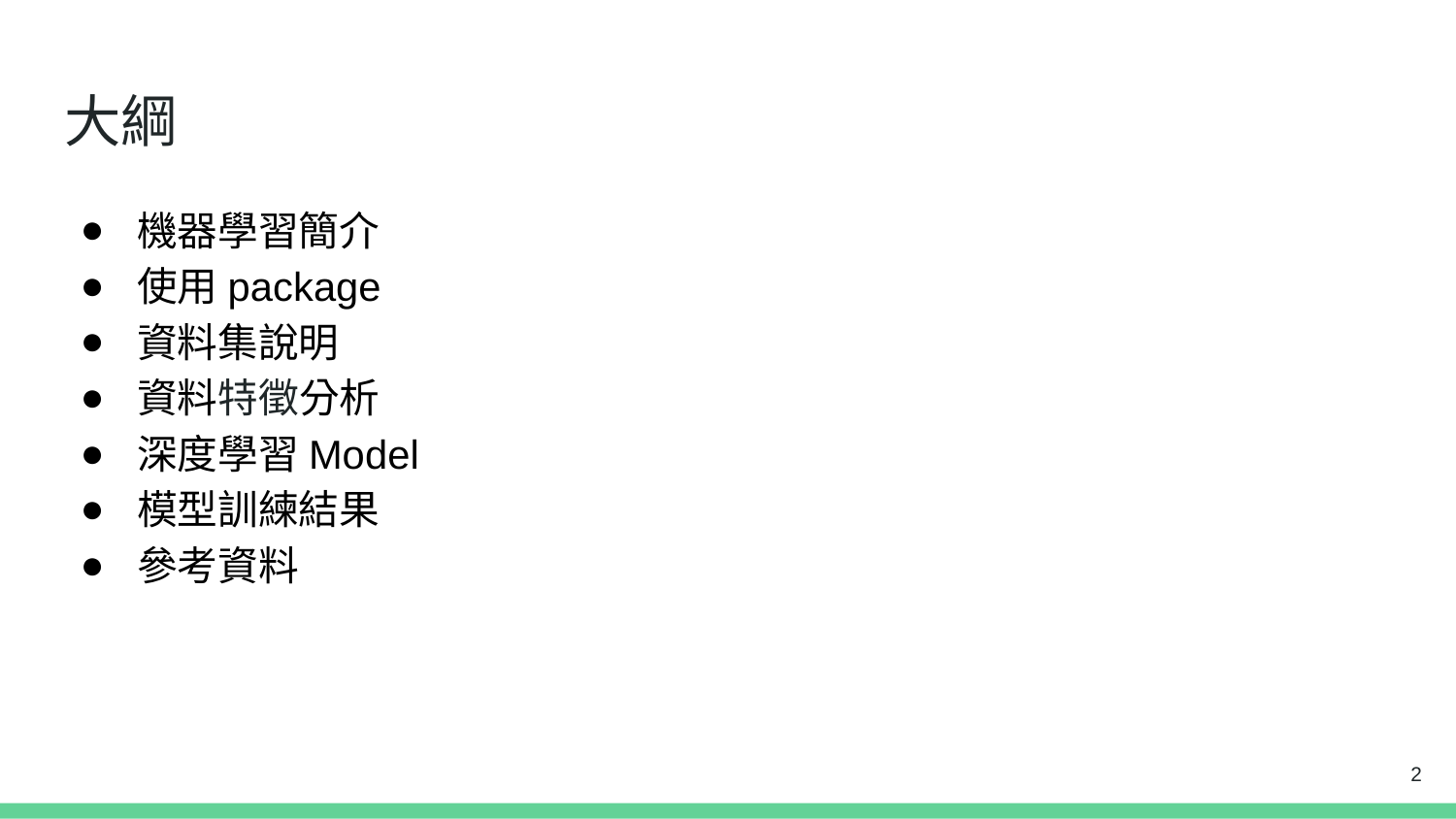

# 大綱
機器學習簡介
使用package
資料集說明
資料特徵分析
深度學習Model
模型訓練結果
參考資料
2